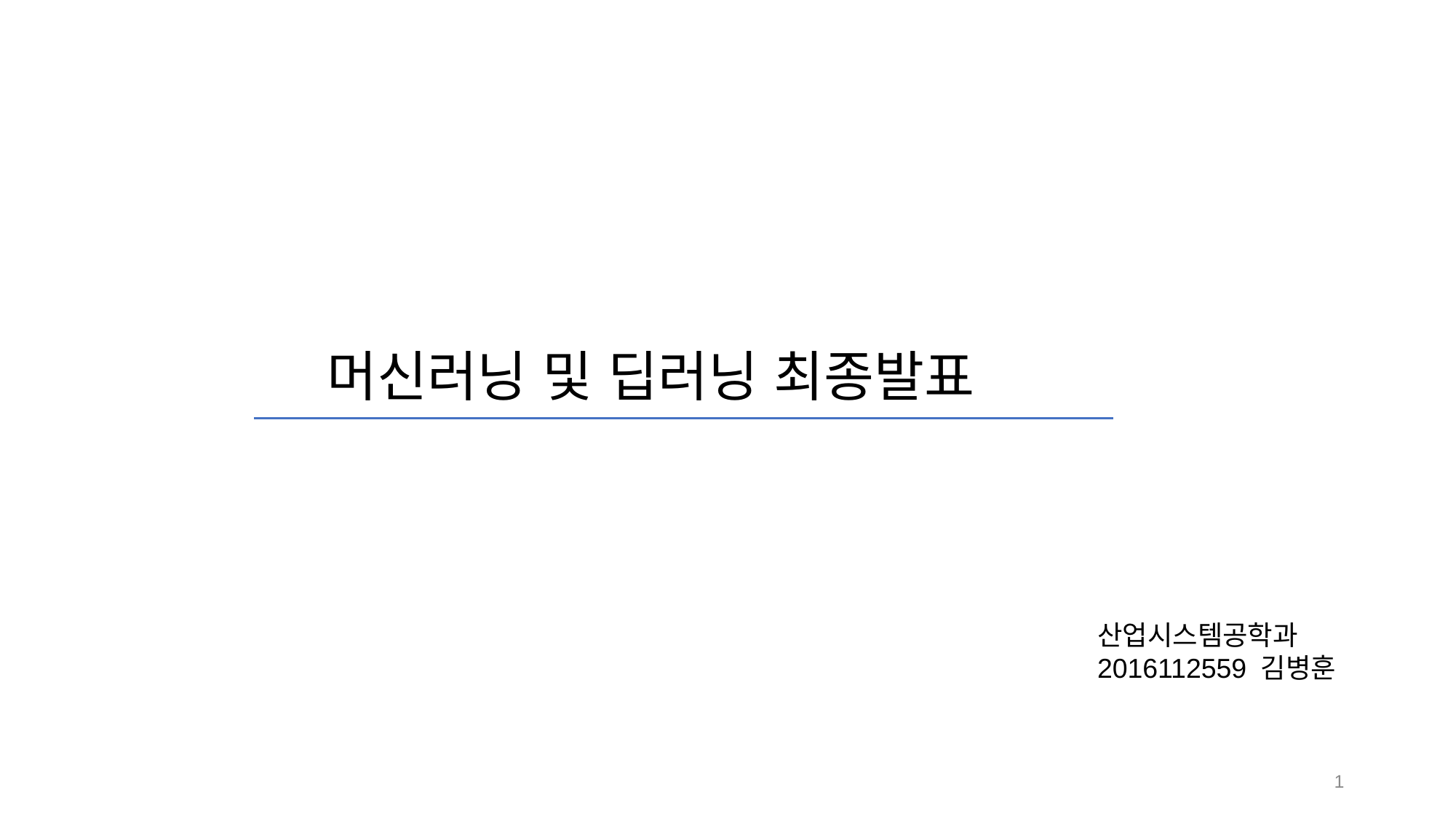

머신러닝 및 딥러닝 최종발표
산업시스템공학과
2016112559 김병훈
1